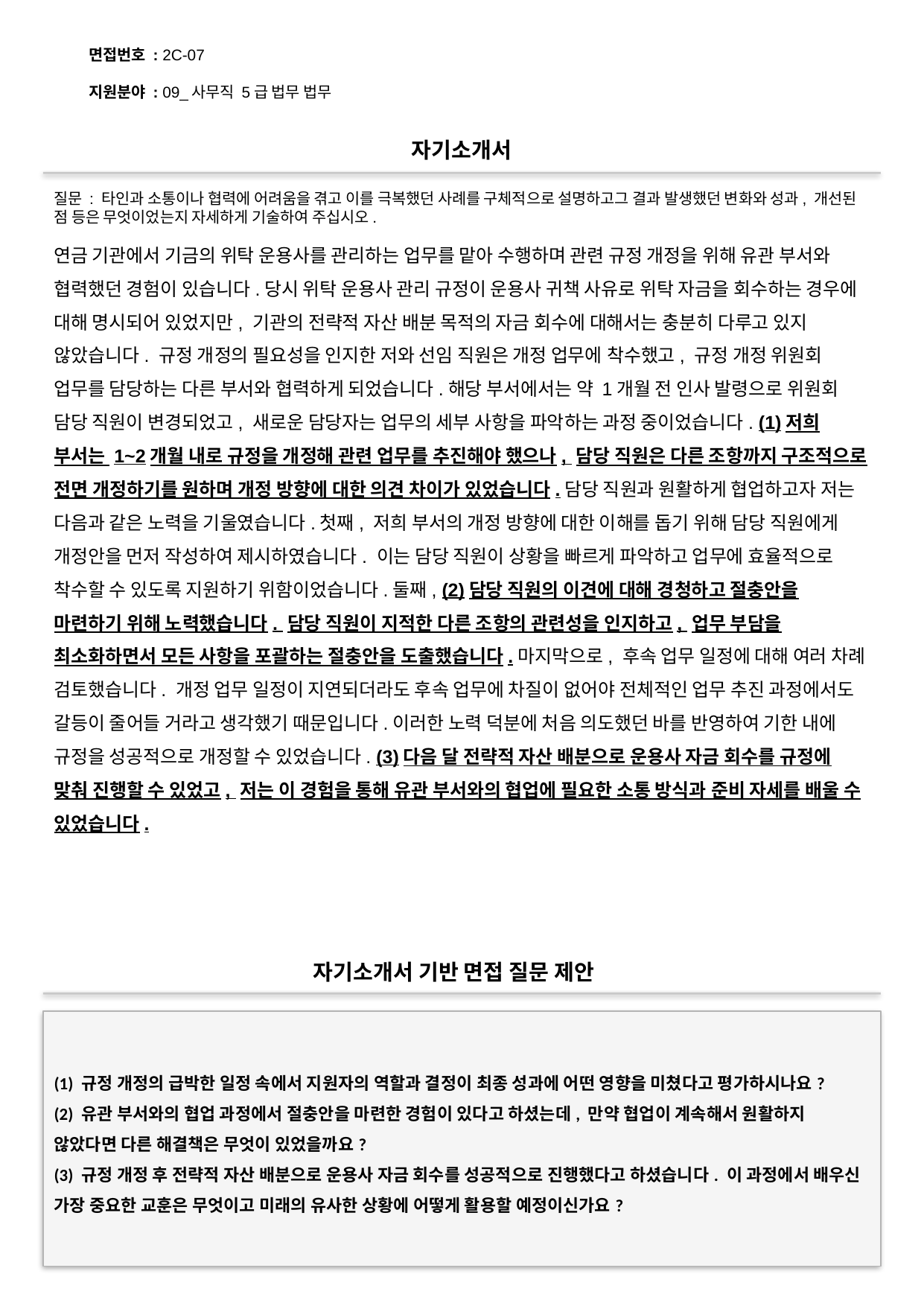

면접번호 : 2C-07

지원분야 : 09_사무직 5급 법무 법무
#

자기소개서

질문 : 타인과 소통이나 협력에 어려움을 겪고 이를 극복했던 사례를 구체적으로 설명하고그 결과 발생했던 변화와 성과, 개선된 점 등은 무엇이었는지 자세하게 기술하여 주십시오.

연금 기관에서 기금의 위탁 운용사를 관리하는 업무를 맡아 수행하며 관련 규정 개정을 위해 유관 부서와 협력했던 경험이 있습니다.당시 위탁 운용사 관리 규정이 운용사 귀책 사유로 위탁 자금을 회수하는 경우에 대해 명시되어 있었지만, 기관의 전략적 자산 배분 목적의 자금 회수에 대해서는 충분히 다루고 있지 않았습니다. 규정 개정의 필요성을 인지한 저와 선임 직원은 개정 업무에 착수했고, 규정 개정 위원회 업무를 담당하는 다른 부서와 협력하게 되었습니다.해당 부서에서는 약 1개월 전 인사 발령으로 위원회 담당 직원이 변경되었고, 새로운 담당자는 업무의 세부 사항을 파악하는 과정 중이었습니다. (1)저희 부서는 1~2개월 내로 규정을 개정해 관련 업무를 추진해야 했으나, 담당 직원은 다른 조항까지 구조적으로 전면 개정하기를 원하며 개정 방향에 대한 의견 차이가 있었습니다.담당 직원과 원활하게 협업하고자 저는 다음과 같은 노력을 기울였습니다.첫째, 저희 부서의 개정 방향에 대한 이해를 돕기 위해 담당 직원에게 개정안을 먼저 작성하여 제시하였습니다. 이는 담당 직원이 상황을 빠르게 파악하고 업무에 효율적으로 착수할 수 있도록 지원하기 위함이었습니다.둘째, (2)담당 직원의 이견에 대해 경청하고 절충안을 마련하기 위해 노력했습니다. 담당 직원이 지적한 다른 조항의 관련성을 인지하고, 업무 부담을 최소화하면서 모든 사항을 포괄하는 절충안을 도출했습니다.마지막으로, 후속 업무 일정에 대해 여러 차례 검토했습니다. 개정 업무 일정이 지연되더라도 후속 업무에 차질이 없어야 전체적인 업무 추진 과정에서도 갈등이 줄어들 거라고 생각했기 때문입니다.이러한 노력 덕분에 처음 의도했던 바를 반영하여 기한 내에 규정을 성공적으로 개정할 수 있었습니다. (3)다음 달 전략적 자산 배분으로 운용사 자금 회수를 규정에 맞춰 진행할 수 있었고, 저는 이 경험을 통해 유관 부서와의 협업에 필요한 소통 방식과 준비 자세를 배울 수 있었습니다.

자기소개서 기반 면접 질문 제안

(1) 규정 개정의 급박한 일정 속에서 지원자의 역할과 결정이 최종 성과에 어떤 영향을 미쳤다고 평가하시나요?
(2) 유관 부서와의 협업 과정에서 절충안을 마련한 경험이 있다고 하셨는데, 만약 협업이 계속해서 원활하지 않았다면 다른 해결책은 무엇이 있었을까요?
(3) 규정 개정 후 전략적 자산 배분으로 운용사 자금 회수를 성공적으로 진행했다고 하셨습니다. 이 과정에서 배우신 가장 중요한 교훈은 무엇이고 미래의 유사한 상황에 어떻게 활용할 예정이신가요?